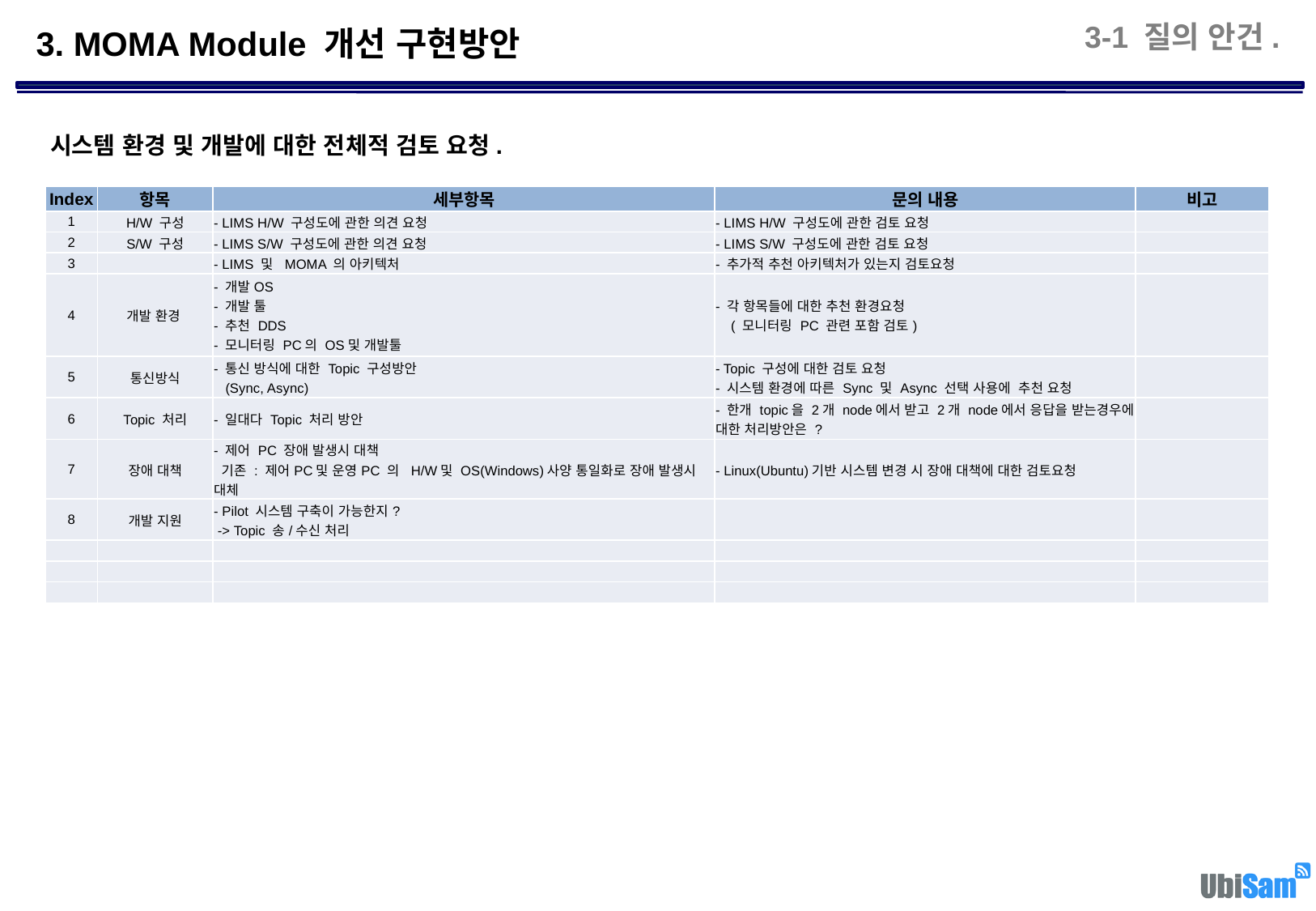

3-1 질의 안건.
3. MOMA Module 개선 구현방안
시스템 환경 및 개발에 대한 전체적 검토 요청.
| Index | 항목 | 세부항목 | 문의 내용 | 비고 |
| --- | --- | --- | --- | --- |
| 1 | H/W 구성 | - LIMS H/W 구성도에 관한 의견 요청 | - LIMS H/W 구성도에 관한 검토 요청 |  |
| 2 | S/W 구성 | - LIMS S/W 구성도에 관한 의견 요청 | - LIMS S/W 구성도에 관한 검토 요청 |  |
| 3 |  | - LIMS 및 MOMA 의 아키텍처 | - 추가적 추천 아키텍처가 있는지 검토요청 |  |
| 4 | 개발 환경 | - 개발OS - 개발 툴 - 추천 DDS - 모니터링 PC의 OS및 개발툴 | - 각 항목들에 대한 추천 환경요청 ( 모니터링 PC 관련 포함 검토) |  |
| 5 | 통신방식 | - 통신 방식에 대한 Topic 구성방안 (Sync, Async) | - Topic 구성에 대한 검토 요청 - 시스템 환경에 따른 Sync 및 Async 선택 사용에 추천 요청 |  |
| 6 | Topic 처리 | - 일대다 Topic 처리 방안 | - 한개 topic을 2개 node에서 받고 2개 node에서 응답을 받는경우에 대한 처리방안은 ? |  |
| 7 | 장애 대책 | - 제어 PC 장애 발생시 대책 기존 : 제어PC및 운영PC 의 H/W및 OS(Windows)사양 통일화로 장애 발생시 대체 | - Linux(Ubuntu)기반 시스템 변경 시 장애 대책에 대한 검토요청 |  |
| 8 | 개발 지원 | - Pilot 시스템 구축이 가능한지? -> Topic 송/수신 처리 |  |  |
|  |  |  |  |  |
|  |  |  |  |  |
|  |  |  |  |  |